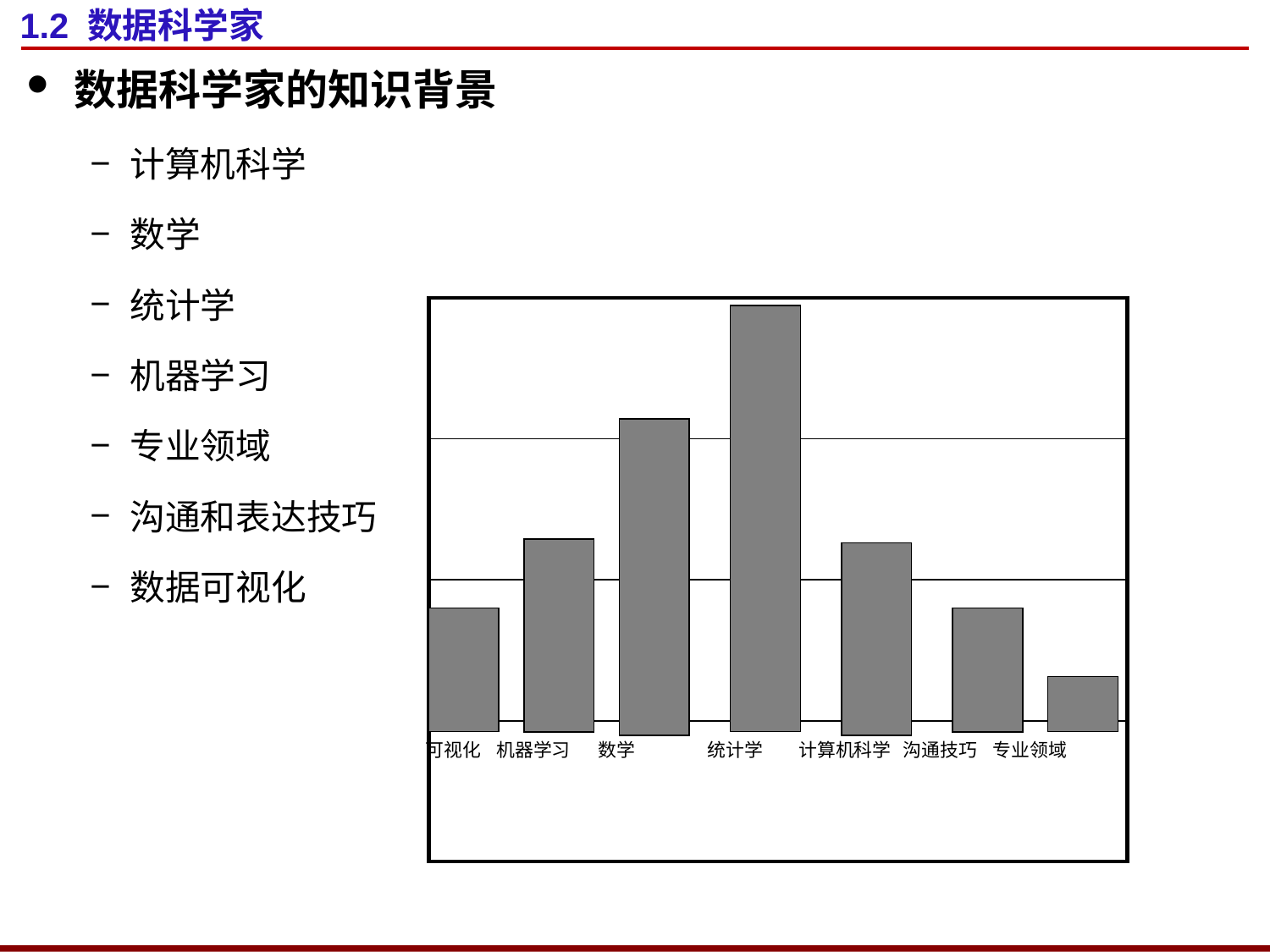

# 1.2 数据科学家
数据科学家的知识背景
计算机科学
数学
统计学
机器学习
专业领域
沟通和表达技巧
数据可视化

|  |
| --- |
|  |
|  |
|  |

可视化    机器学习       数学                  统计学         计算机科学   沟通技巧    专业领域